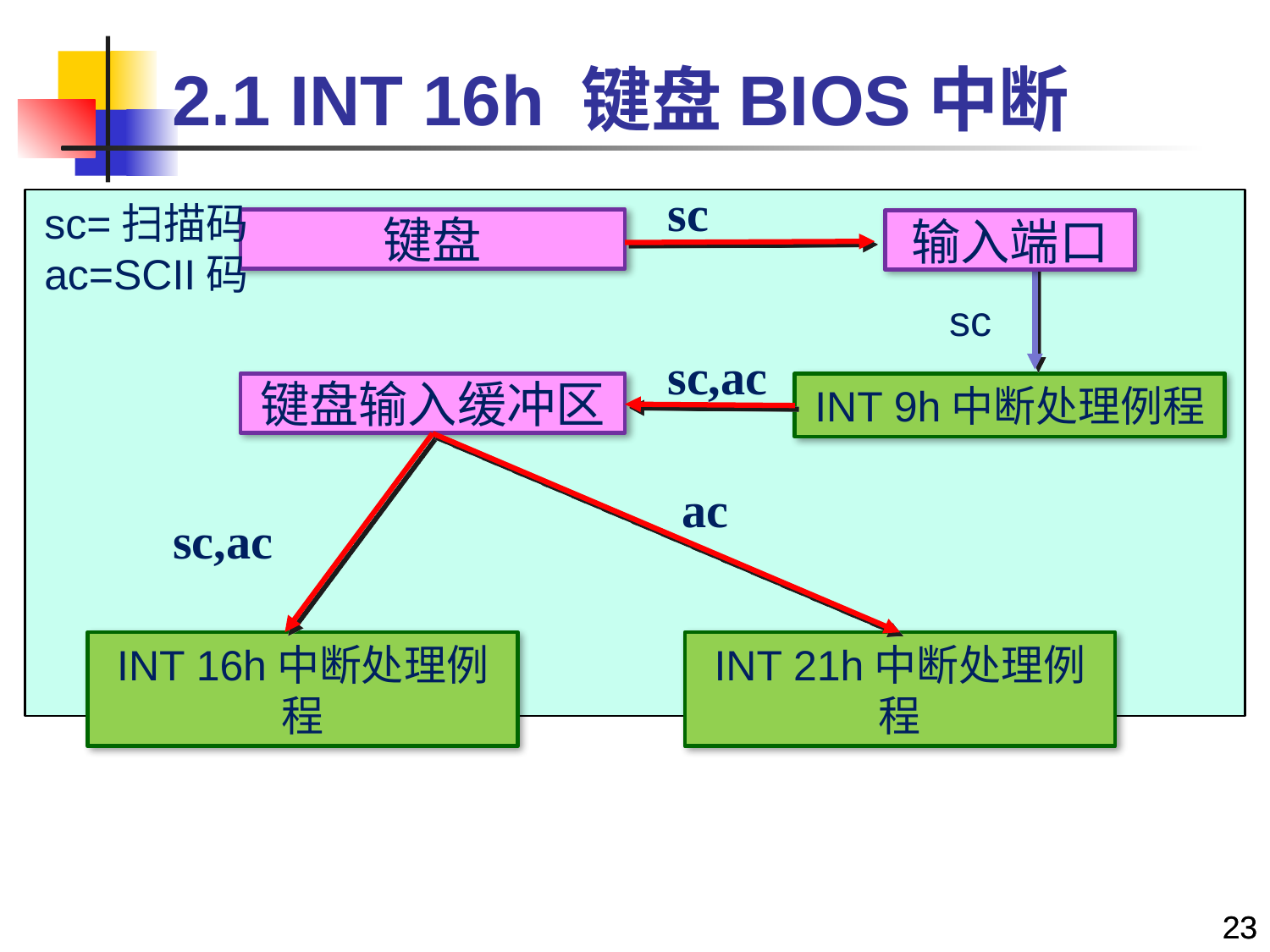

# 2.1 INT 16h 键盘BIOS中断

sc
sc=扫描码
ac=SCII码
键盘
输入端口
sc
sc,ac
键盘输入缓冲区
INT 9h中断处理例程
ac
sc,ac
INT 16h中断处理例程
INT 21h中断处理例程